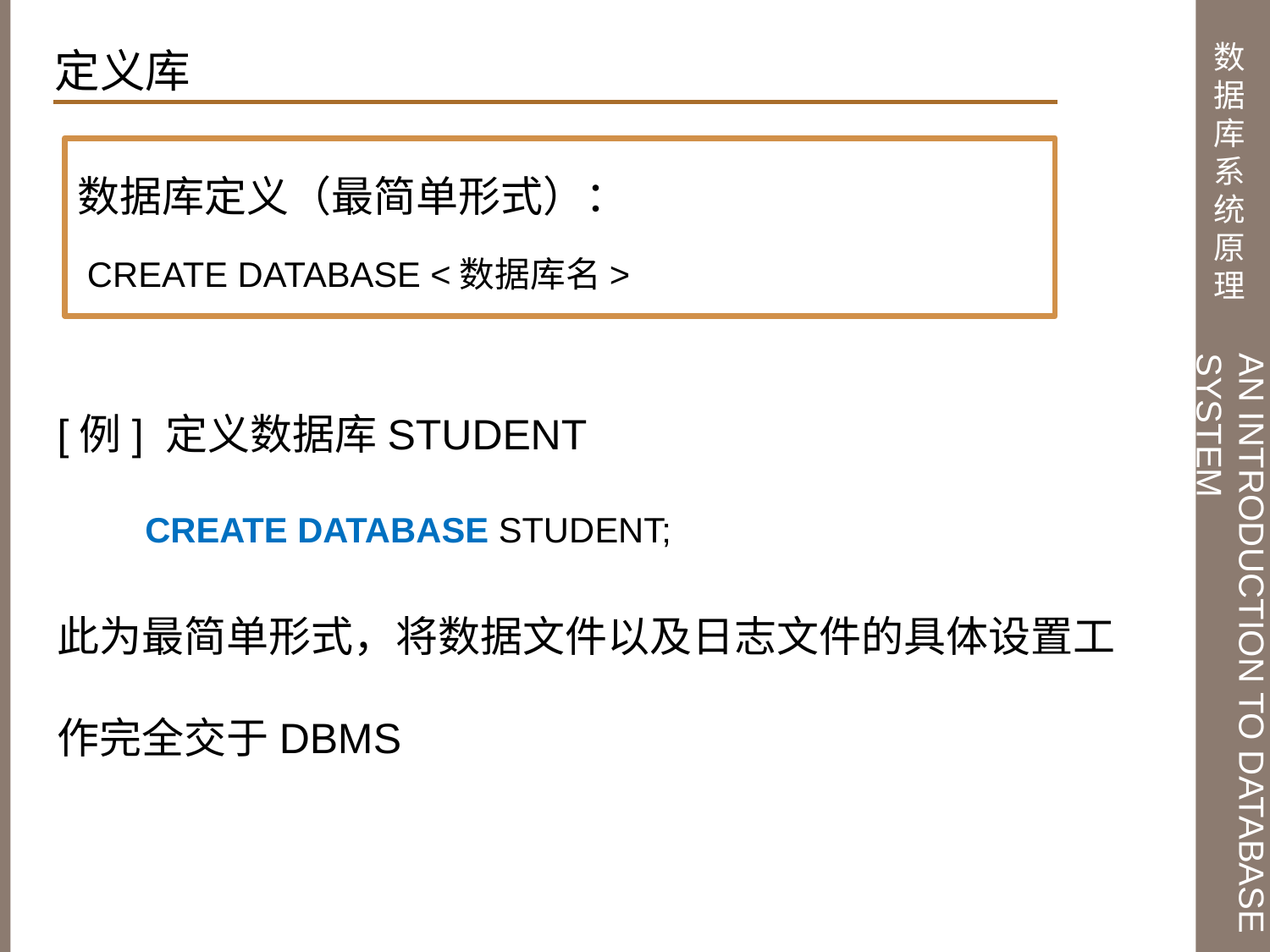

定义库
数据库定义（最简单形式）：
 CREATE DATABASE <数据库名>
[例] 定义数据库STUDENT
         CREATE DATABASE STUDENT;
此为最简单形式，将数据文件以及日志文件的具体设置工作完全交于DBMS